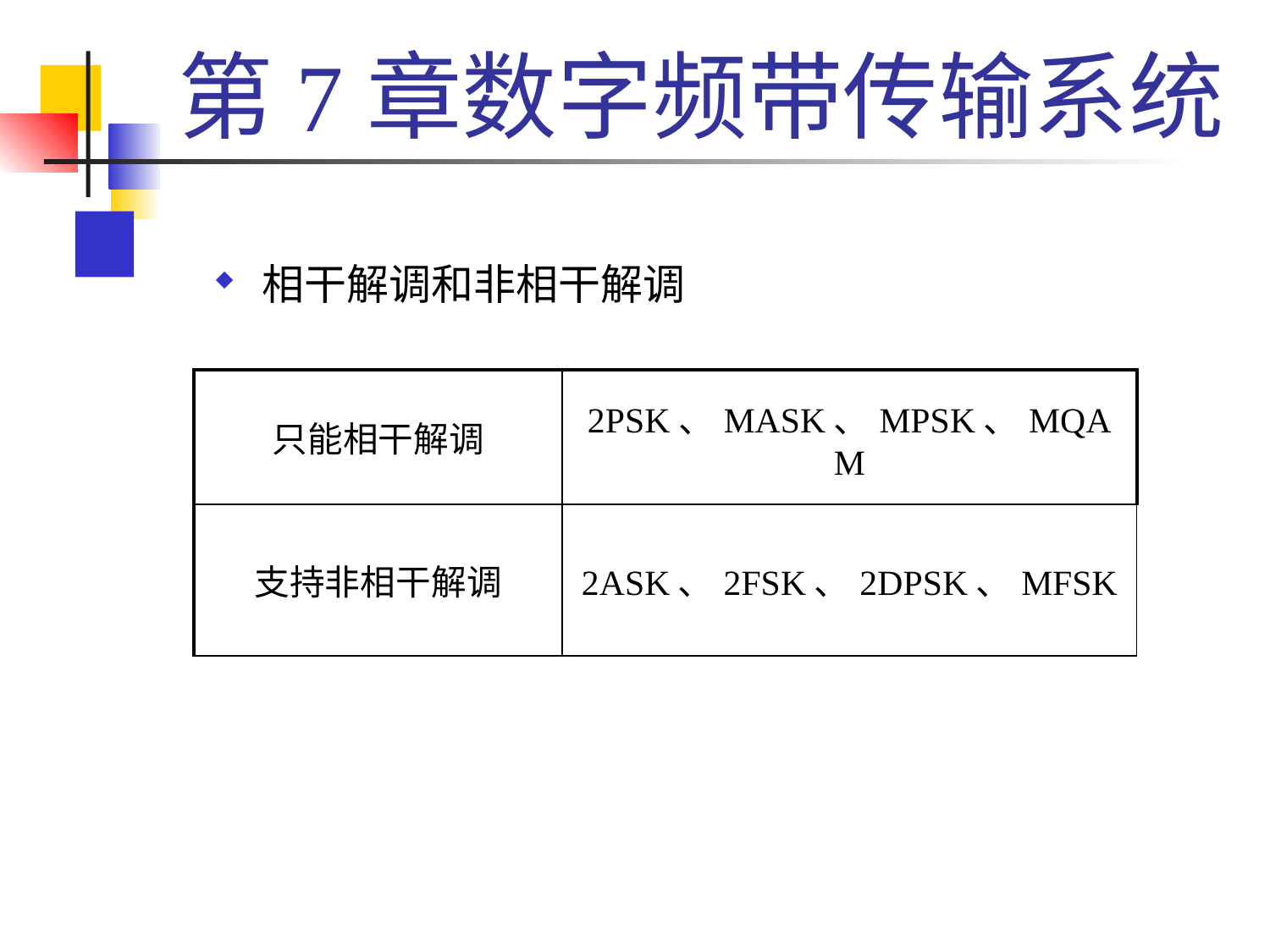

# 第7章数字频带传输系统

相干解调和非相干解调
| 只能相干解调 | 2PSK、MASK、MPSK、MQAM |
| --- | --- |
| 支持非相干解调 | 2ASK、2FSK、2DPSK、MFSK |